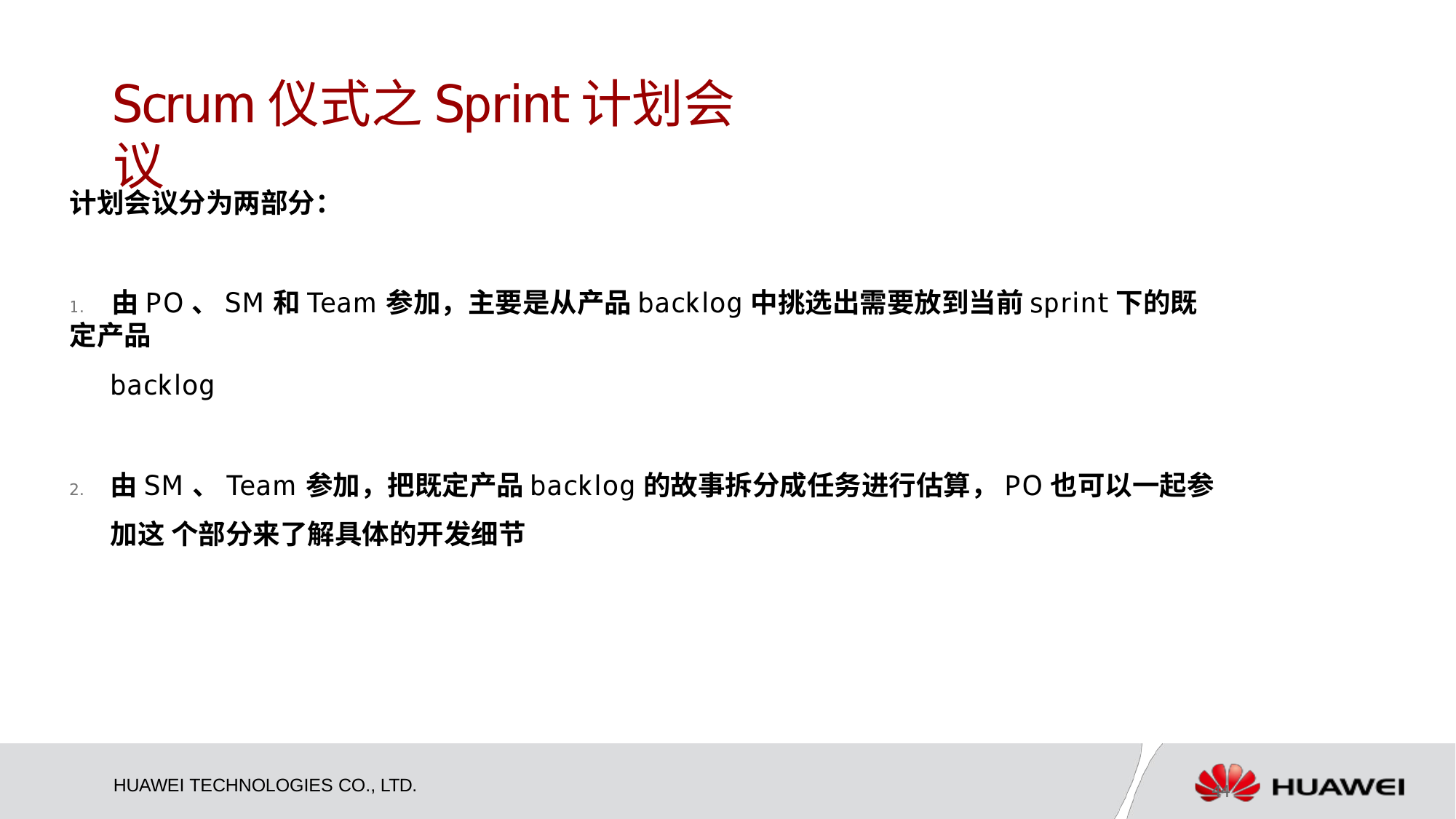

# Scrum仪式之Sprint计划会议
计划会议分为两部分：

1.	由PO、SM和Team参加，主要是从产品backlog中挑选出需要放到当前sprint下的既定产品
backlog

2.	由SM、Team参加，把既定产品backlog的故事拆分成任务进行估算，PO也可以一起参加这 个部分来了解具体的开发细节

HUAWEI TECHNOLOGIES CO., LTD.
44